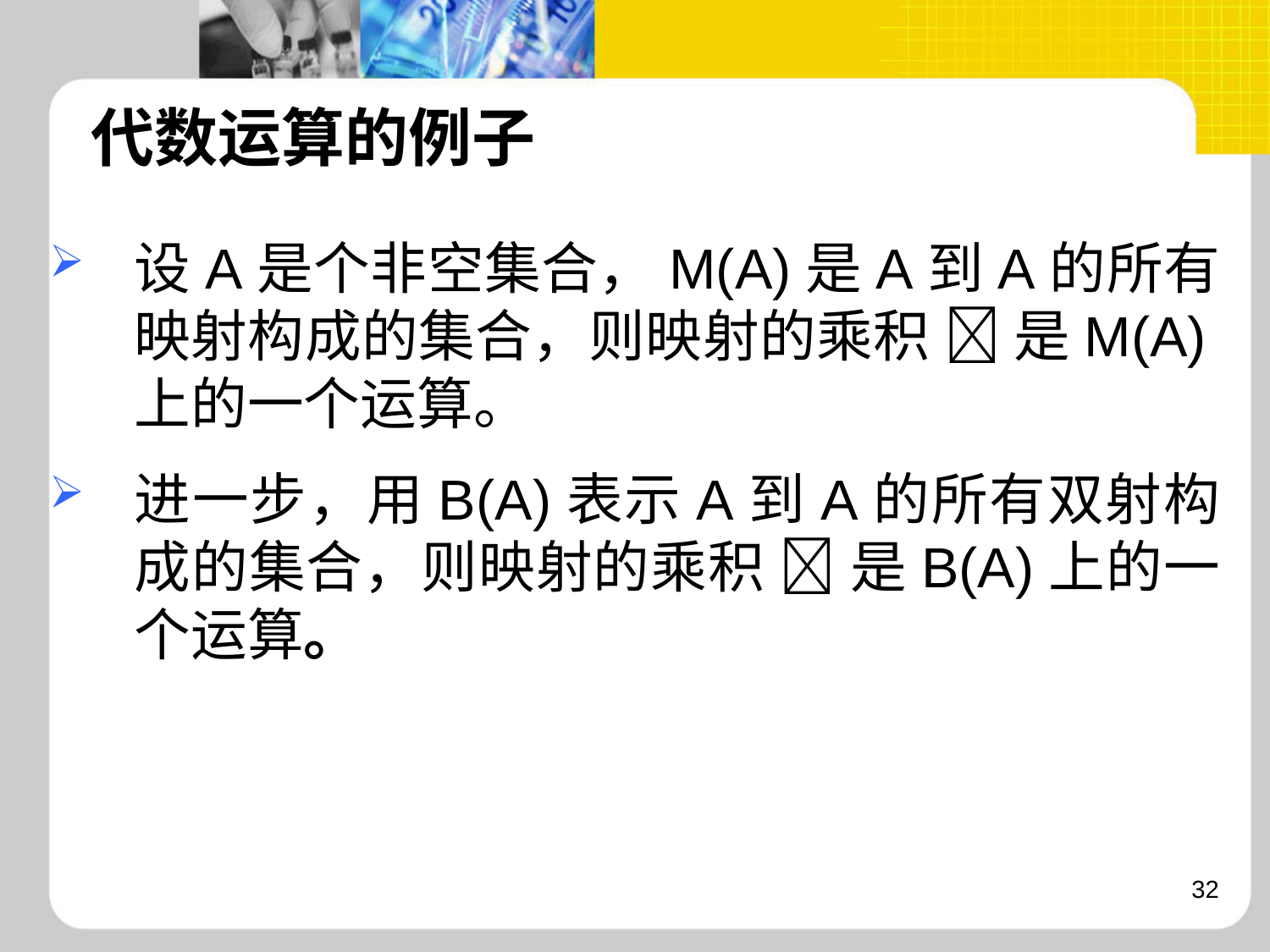

代数运算的例子
设A是个非空集合，M(A)是A到A的所有映射构成的集合，则映射的乘积 • 是M(A)上的一个运算。
进一步，用B(A)表示A到A的所有双射构成的集合，则映射的乘积 • 是B(A)上的一个运算。

32